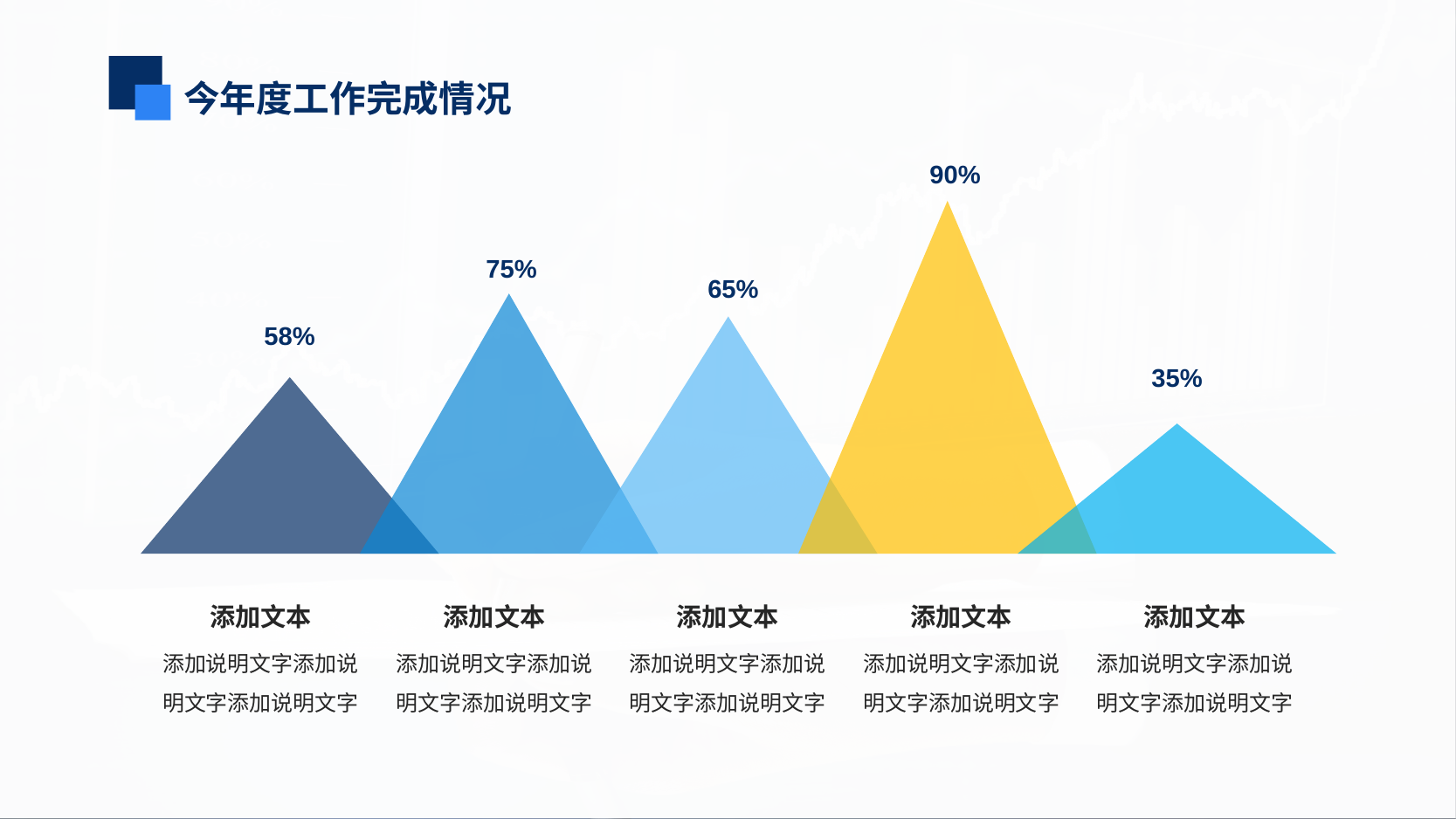

今年度工作完成情况

90%

75%
65%

58%

35%

添加文本
添加说明文字添加说明文字添加说明文字
添加文本
添加说明文字添加说明文字添加说明文字
添加文本
添加说明文字添加说明文字添加说明文字
添加文本
添加说明文字添加说明文字添加说明文字
添加文本
添加说明文字添加说明文字添加说明文字